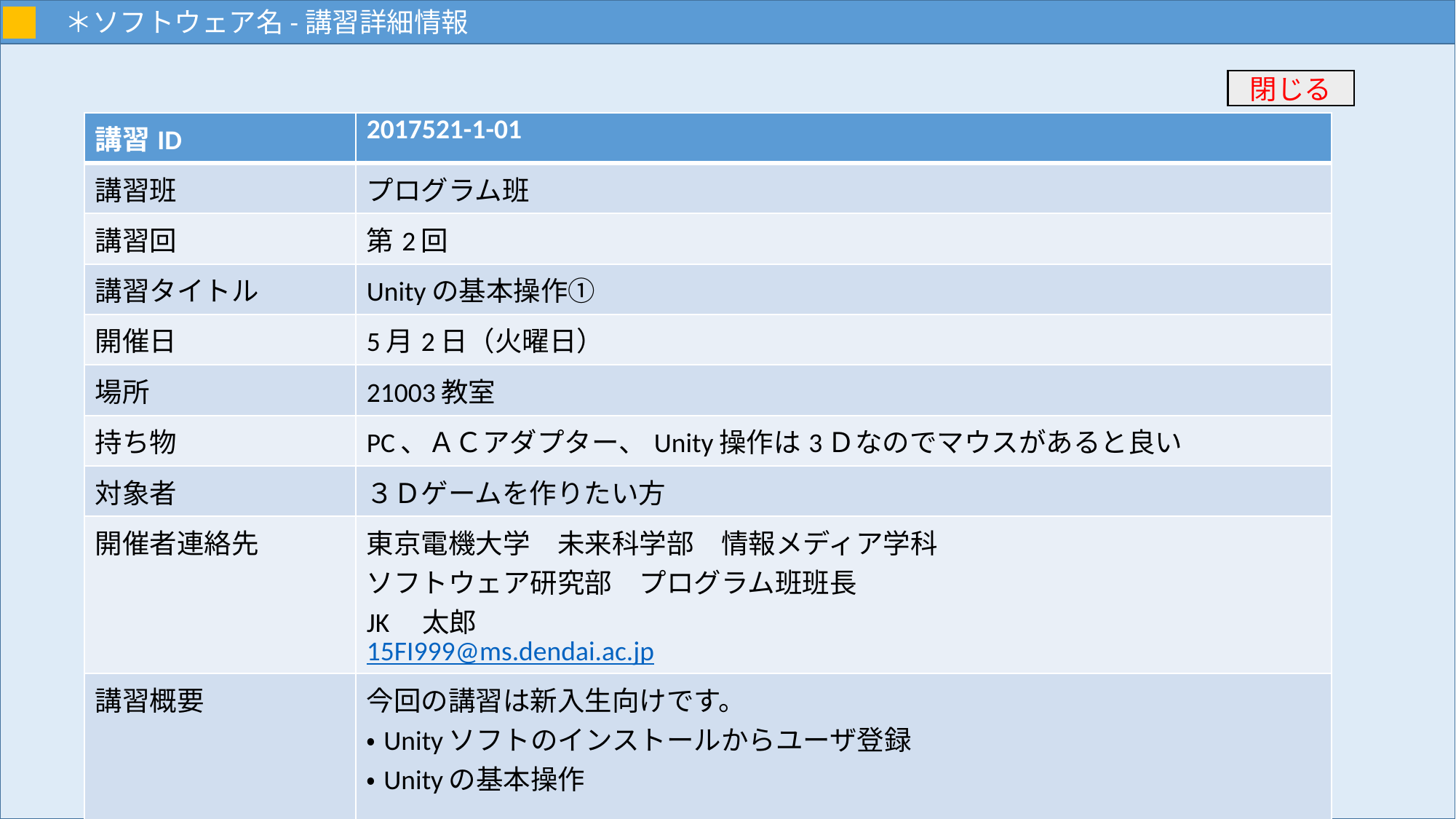

ささささ
　　＊ソフトウェア名-講習詳細情報

閉じる
| 講習ID | 2017521-1-01 |
| --- | --- |
| 講習班 | プログラム班 |
| 講習回 | 第2回 |
| 講習タイトル | Unityの基本操作① |
| 開催日 | 5月2日（火曜日） |
| 場所 | 21003教室 |
| 持ち物 | PC、ＡＣアダプター、Unity操作は3Ｄなのでマウスがあると良い |
| 対象者 | ３Ｄゲームを作りたい方 |
| 開催者連絡先 | 東京電機大学　未来科学部　情報メディア学科 ソフトウェア研究部　プログラム班班長 JK　太郎 15FI999@ms.dendai.ac.jp |
| 講習概要 | 今回の講習は新入生向けです。 ・Unityソフトのインストールからユーザ登録 ・Unityの基本操作 不明な点などございましたら、記載されている連絡先にてお願いします。 |